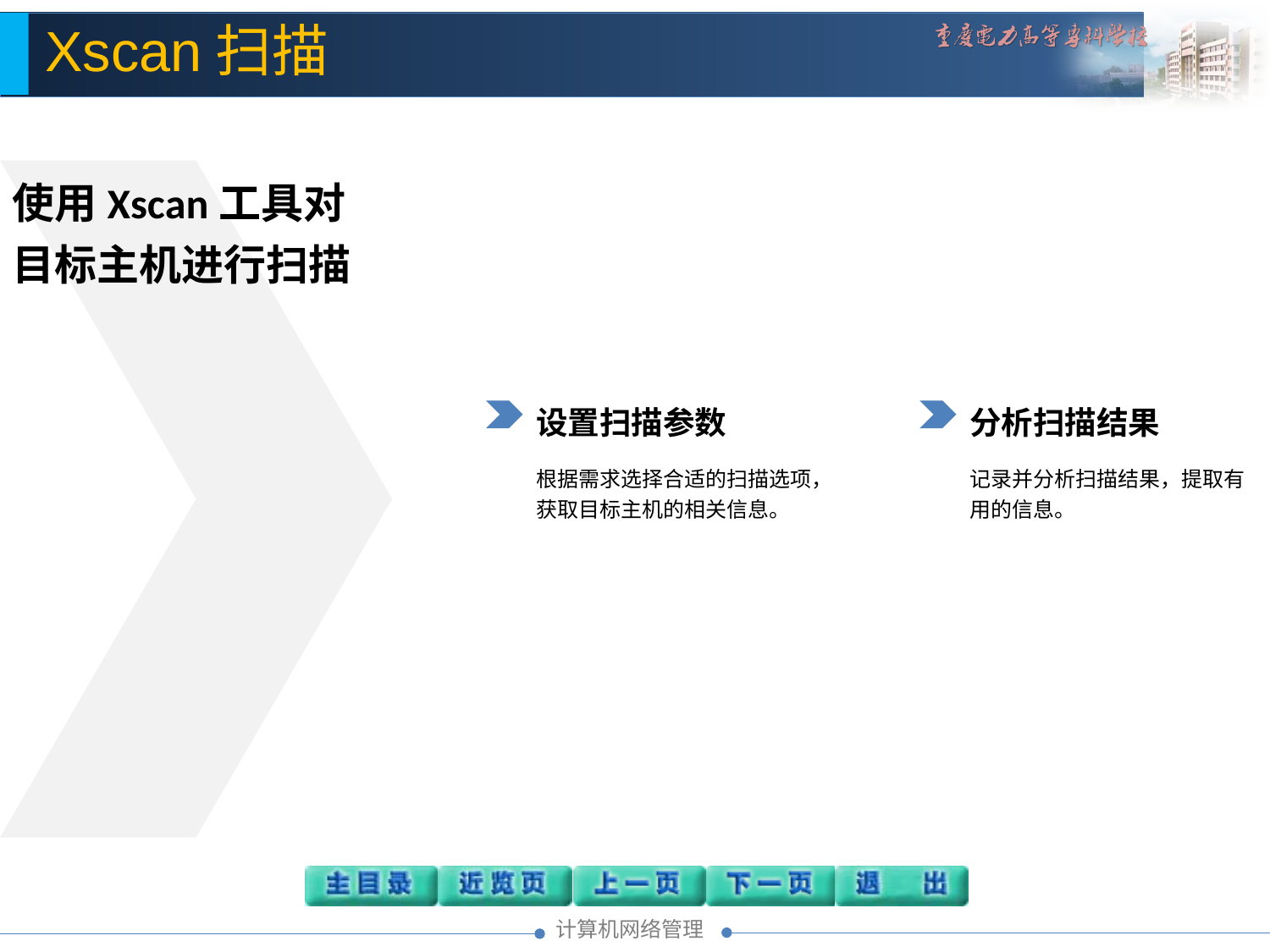

Xscan扫描

使用Xscan工具对目标主机进行扫描
设置扫描参数
根据需求选择合适的扫描选项，获取目标主机的相关信息。

分析扫描结果
记录并分析扫描结果，提取有用的信息。